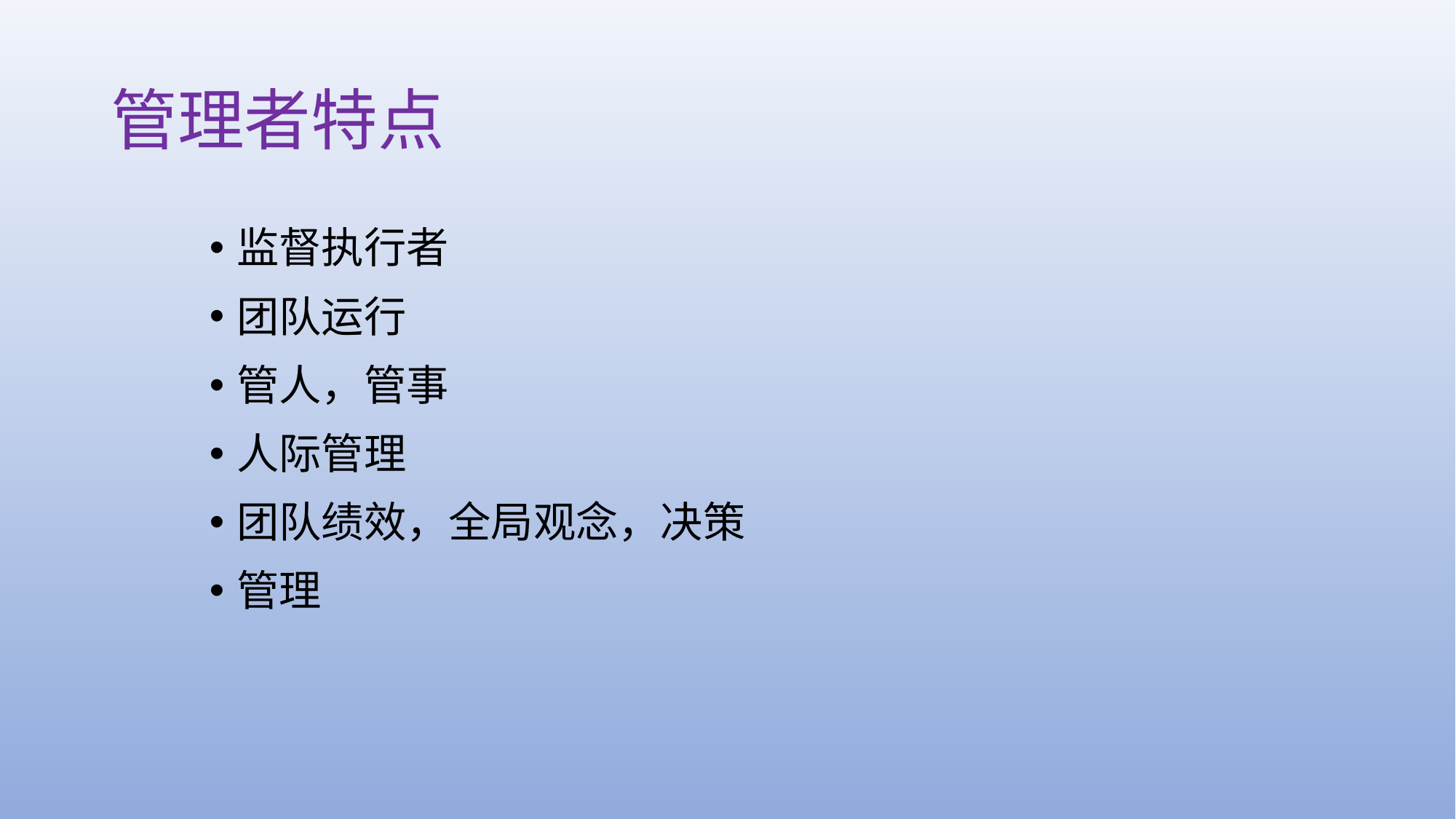

# 管理者特点
监督执行者
团队运行
管人，管事
人际管理
团队绩效，全局观念，决策
管理